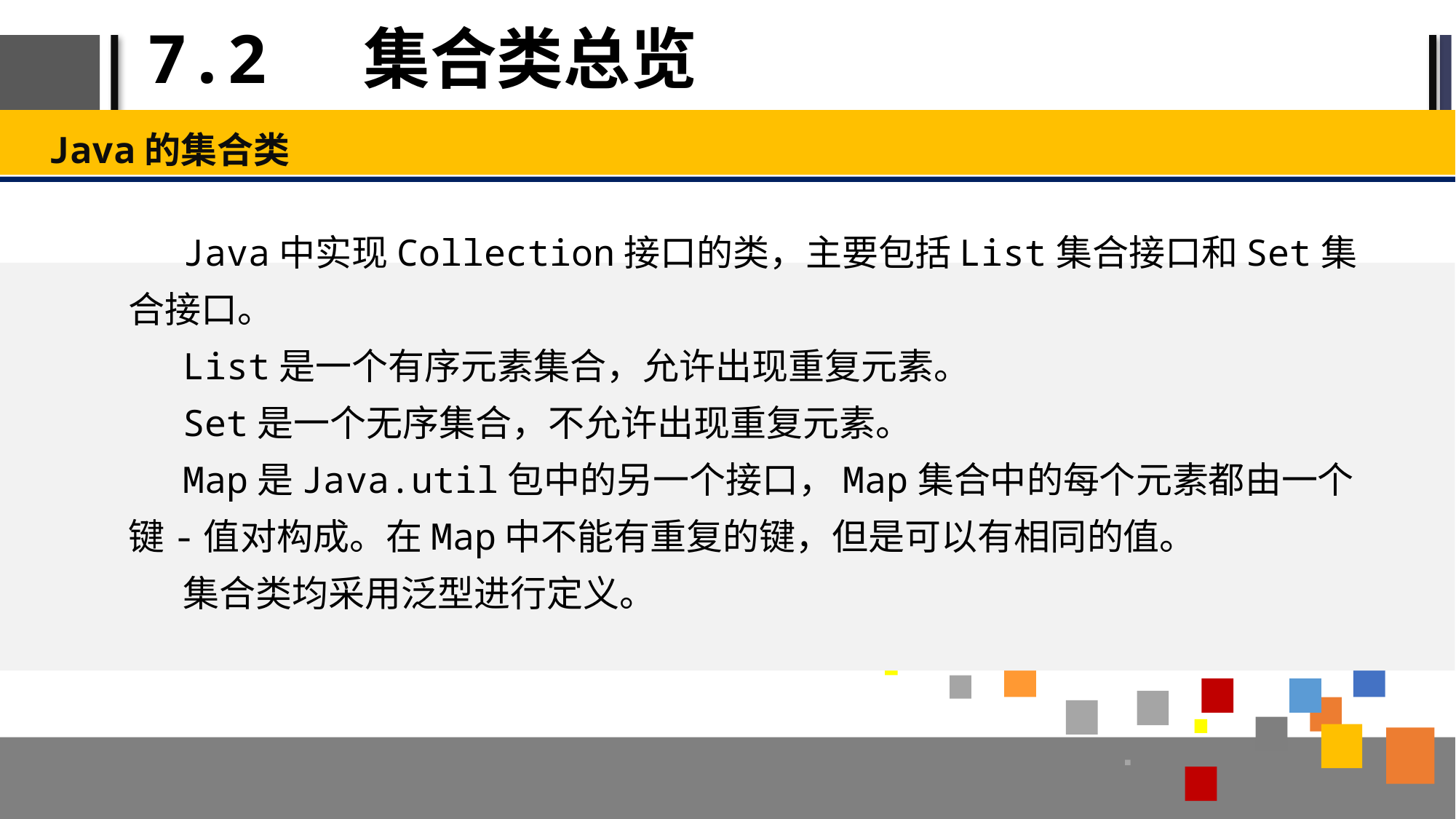

# 7.2  集合类总览

Java的集合类

Java中实现Collection接口的类，主要包括List集合接口和Set集合接口。
List是一个有序元素集合，允许出现重复元素。
Set是一个无序集合，不允许出现重复元素。
Map是Java.util包中的另一个接口，Map集合中的每个元素都由一个键-值对构成。在Map中不能有重复的键，但是可以有相同的值。
集合类均采用泛型进行定义。